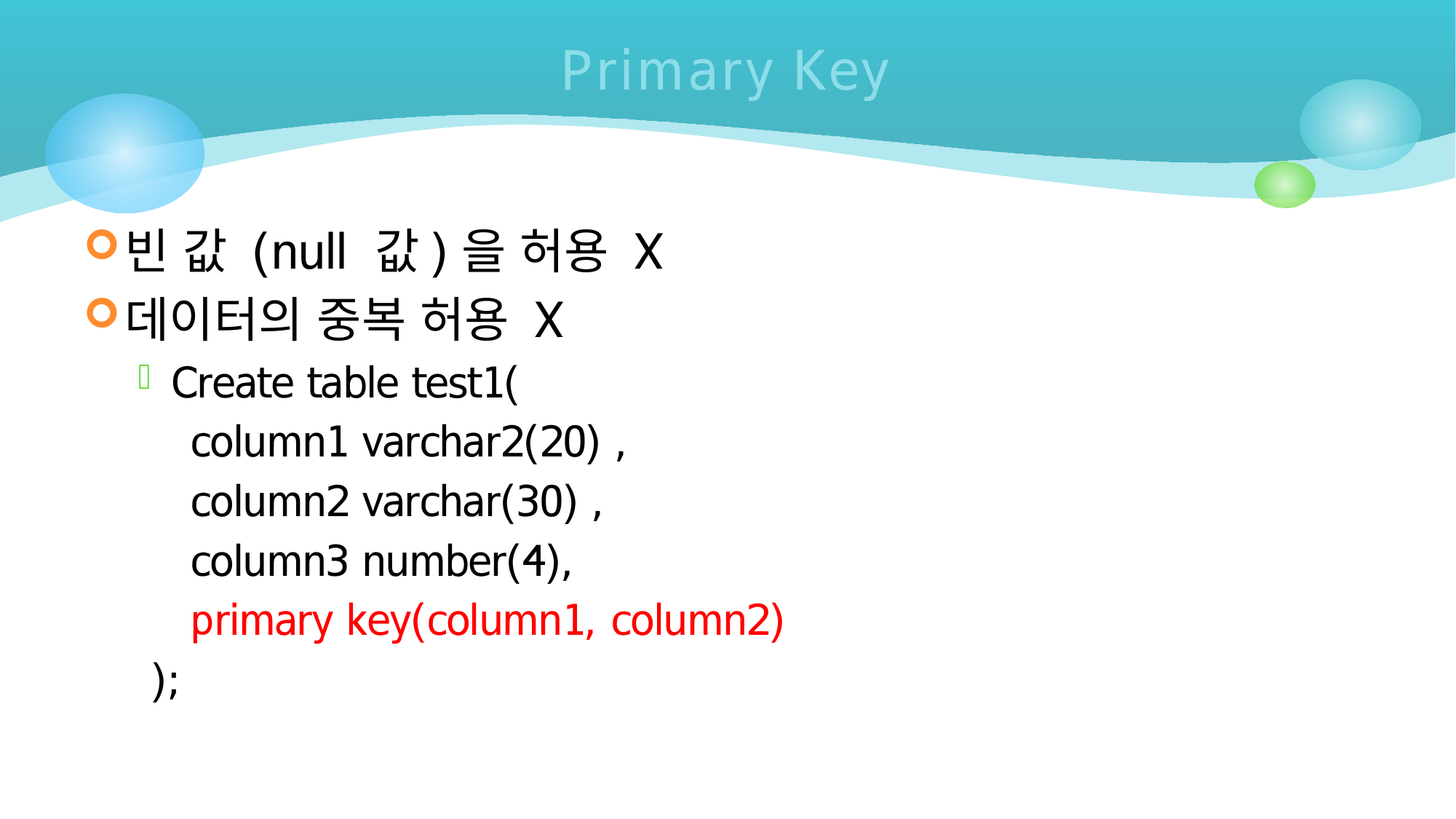

# Primary Key
빈 값 (null 값)을 허용 X
데이터의 중복 허용 X
Create table test1(
    column1 varchar2(20) ,
    column2 varchar(30) ,
    column3 number(4),
    primary key(column1, column2)
 );